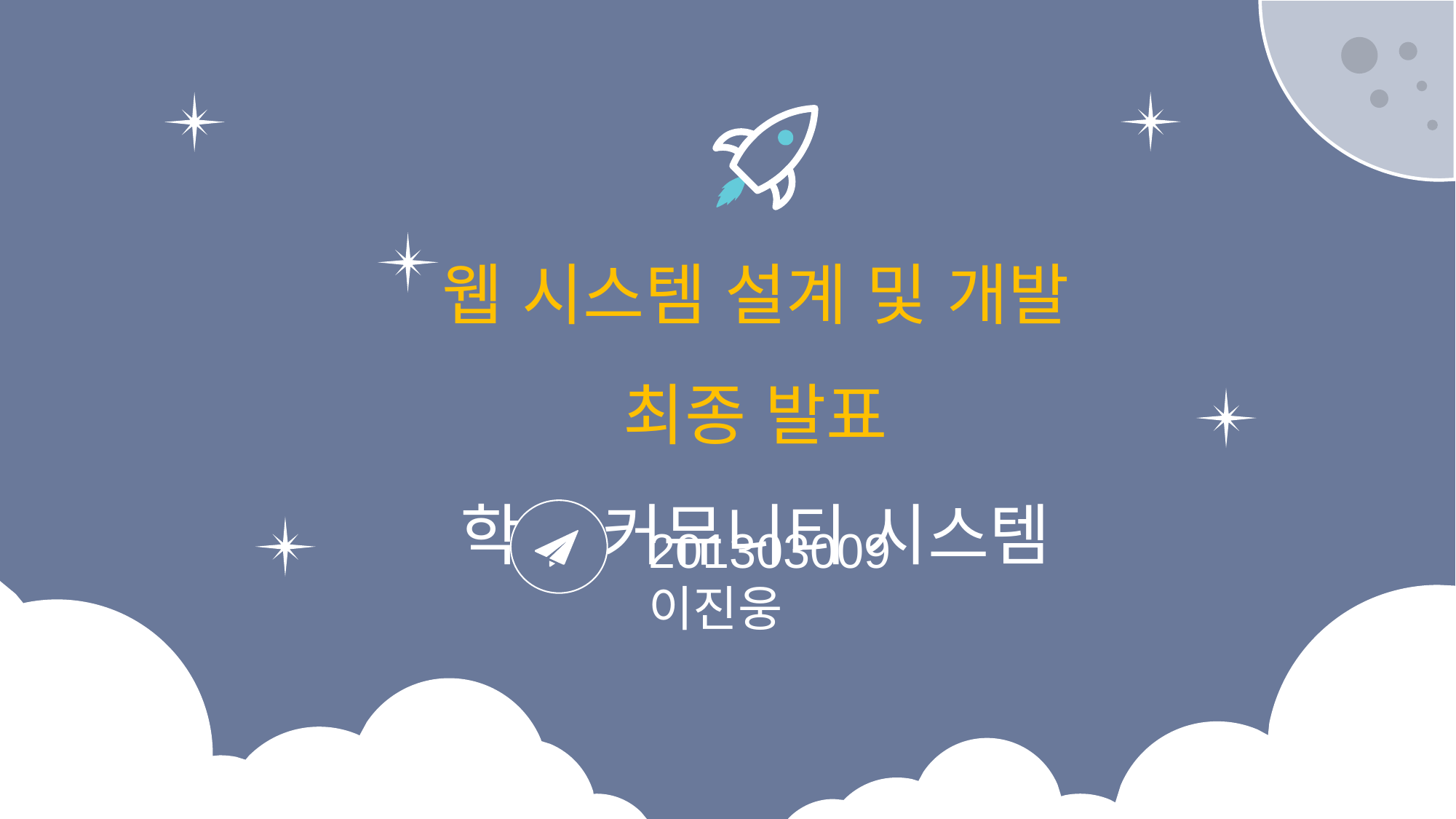

웹 시스템 설계 및 개발 최종 발표
학생 커뮤니티 시스템

201303009 이진웅